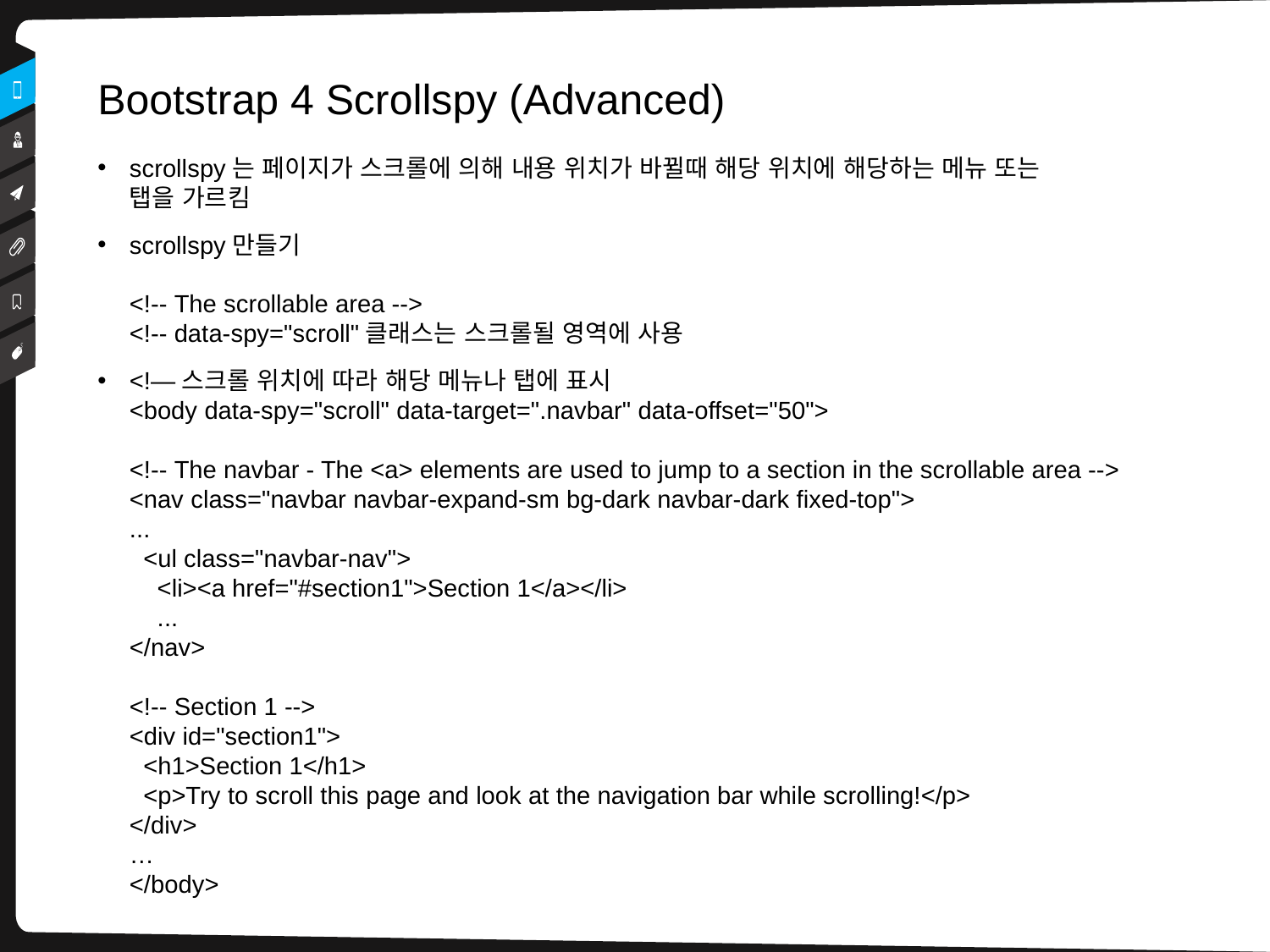

# Bootstrap 4 Scrollspy (Advanced)
scrollspy는 페이지가 스크롤에 의해 내용 위치가 바뀔때 해당 위치에 해당하는 메뉴 또는
탭을 가르킴
scrollspy만들기
<!-- The scrollable area -->
<!-- data-spy="scroll"클래스는 스크롤될 영역에 사용
<!—스크롤 위치에 따라 해당 메뉴나 탭에 표시
<body data-spy="scroll" data-target=".navbar" data-offset="50">
<!-- The navbar - The <a> elements are used to jump to a section in the scrollable area -->
<nav class="navbar navbar-expand-sm bg-dark navbar-dark fixed-top">
...
  <ul class="navbar-nav">
    <li><a href="#section1">Section 1</a></li>
    ...
</nav>
<!-- Section 1 -->
<div id="section1">
  <h1>Section 1</h1>
  <p>Try to scroll this page and look at the navigation bar while scrolling!</p>
</div>
…
</body>